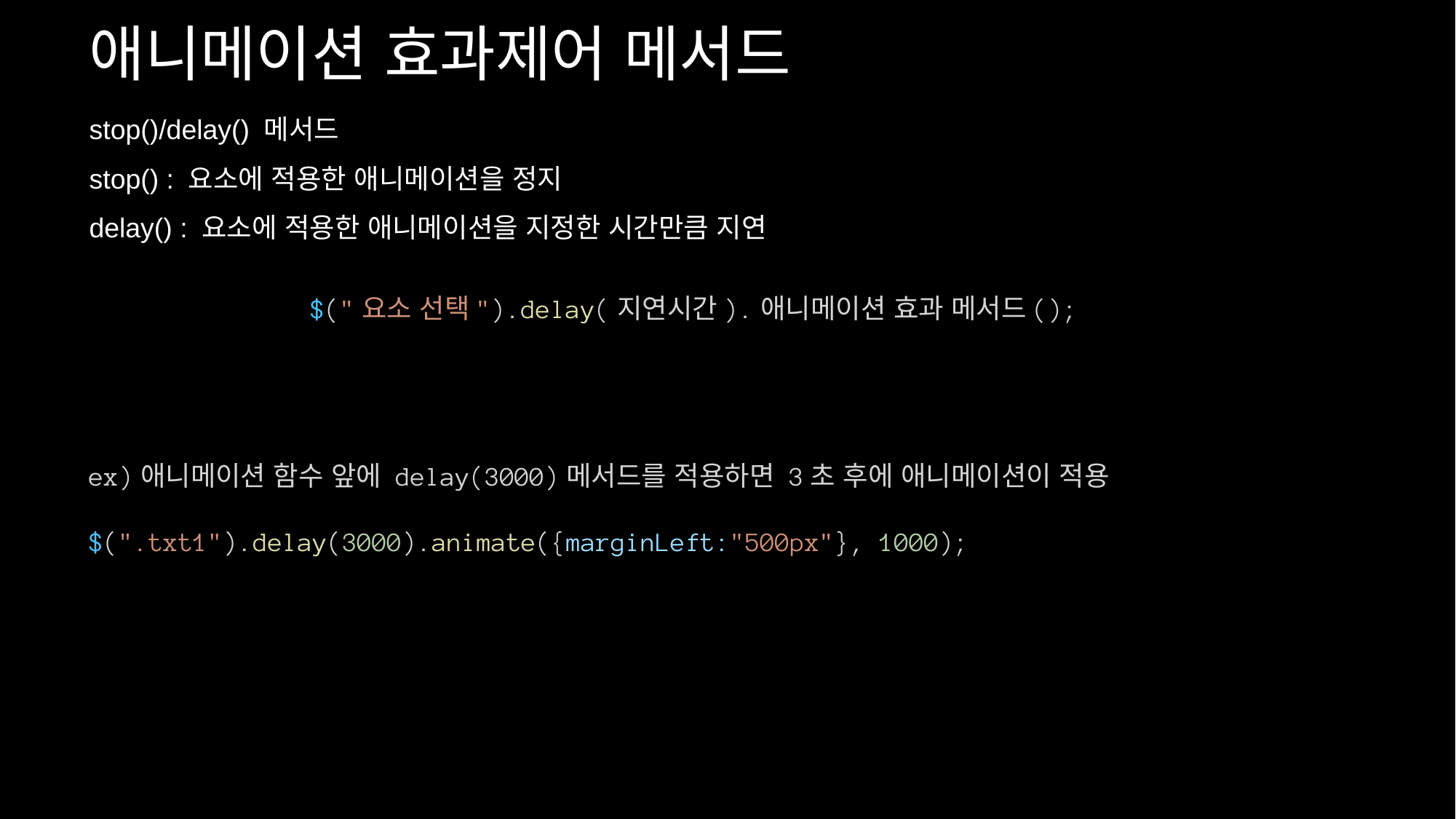

애니메이션 효과제어 메서드
stop()/delay() 메서드
stop() : 요소에 적용한 애니메이션을 정지
delay() : 요소에 적용한 애니메이션을 지정한 시간만큼 지연
$("요소 선택").delay(지연시간).애니메이션 효과 메서드();
ex)애니메이션 함수 앞에 delay(3000)메서드를 적용하면 3초 후에 애니메이션이 적용
$(".txt1").delay(3000).animate({marginLeft:"500px"}, 1000);